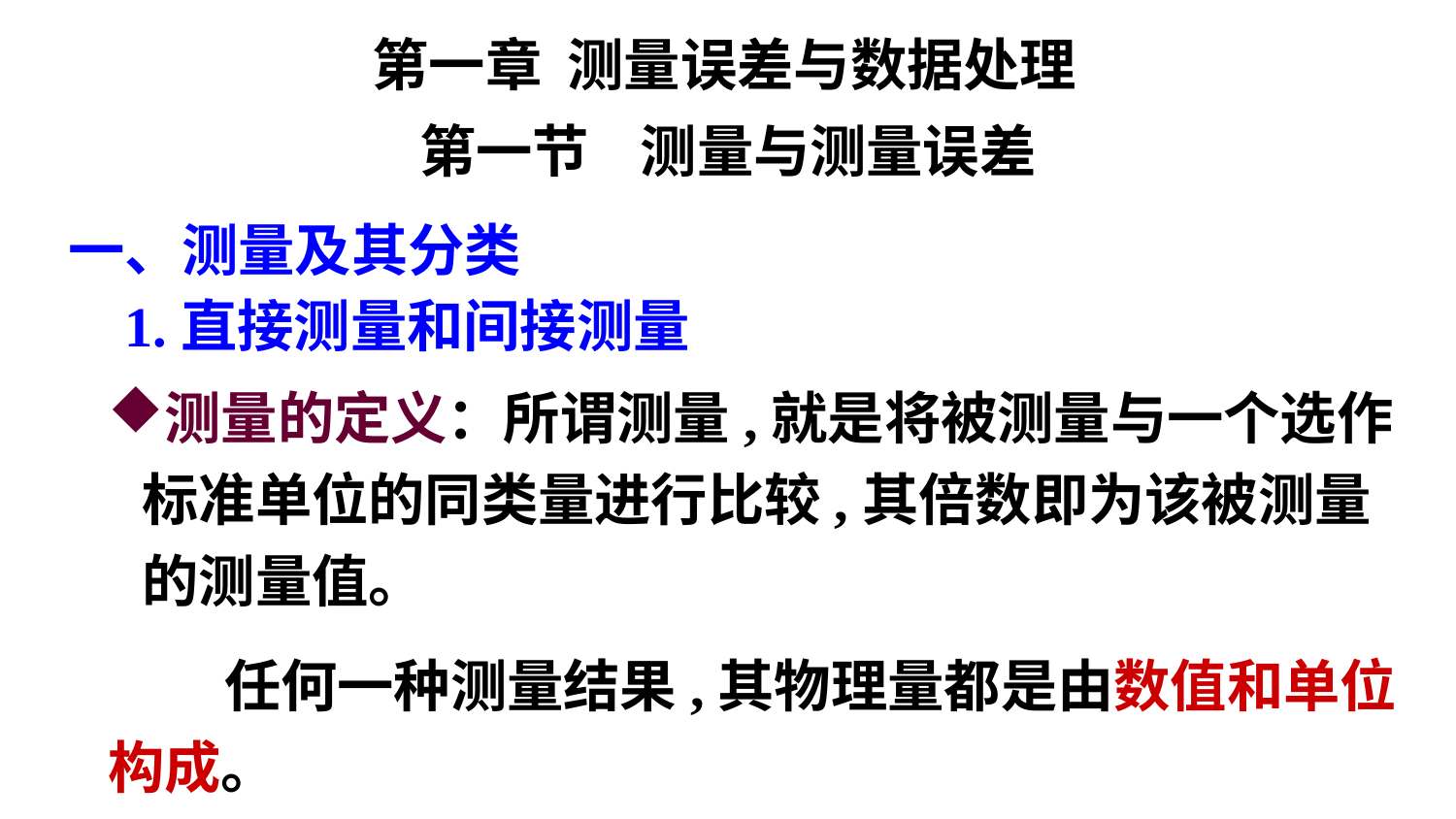

第一章  测量误差与数据处理
第一节    测量与测量误差
一、测量及其分类
1.直接测量和间接测量
测量的定义：所谓测量,就是将被测量与一个选作标准单位的同类量进行比较,其倍数即为该被测量的测量值。
        任何一种测量结果,其物理量都是由数值和单位构成。
6